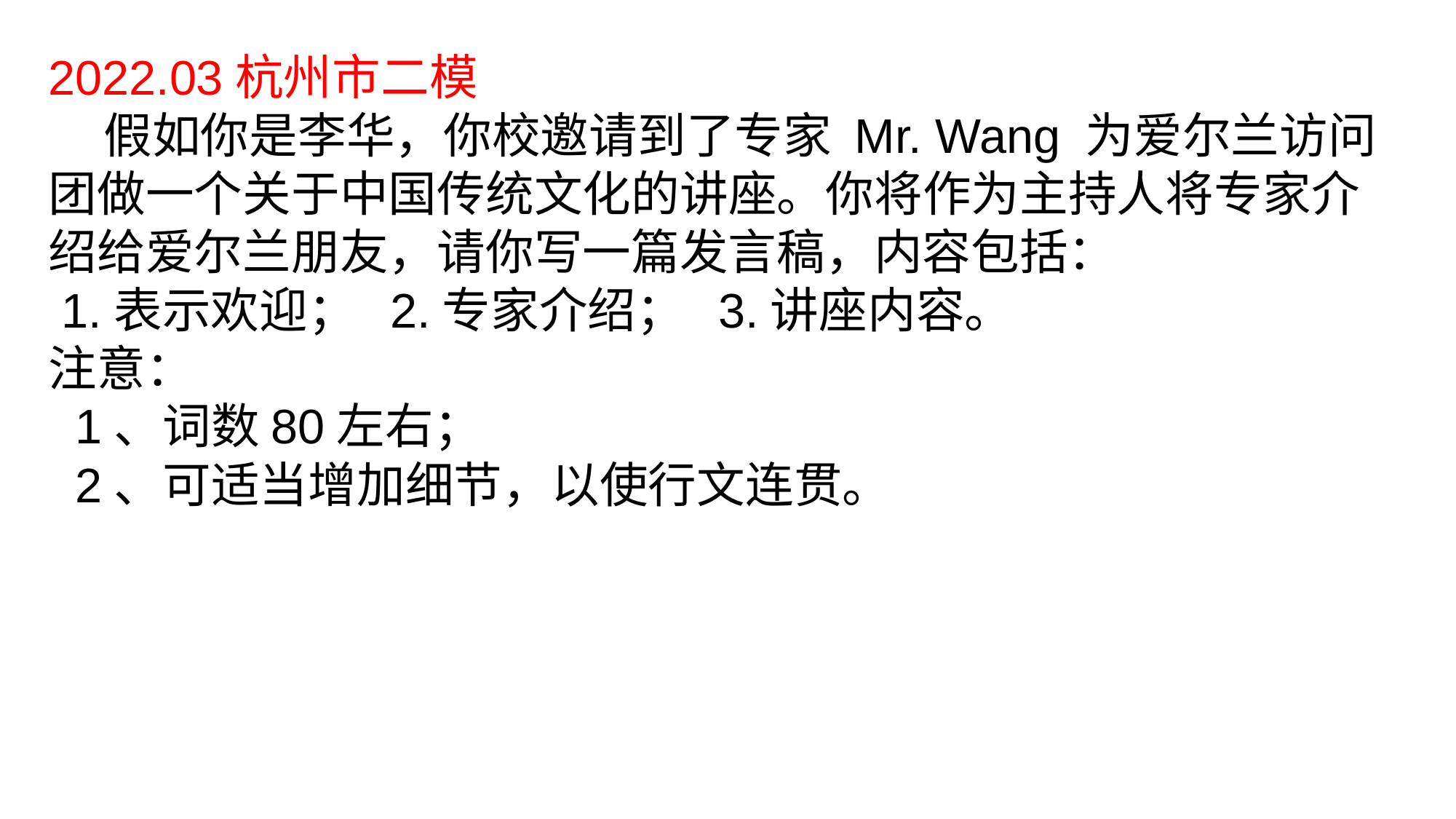

2022.03杭州市二模
    假如你是李华，你校邀请到了专家 Mr. Wang 为爱尔兰访问团做一个关于中国传统文化的讲座。你将作为主持人将专家介绍给爱尔兰朋友，请你写一篇发言稿，内容包括：
 1.表示欢迎；  2.专家介绍；  3.讲座内容。
注意：
  1、词数80左右；
  2、可适当增加细节，以使行文连贯。